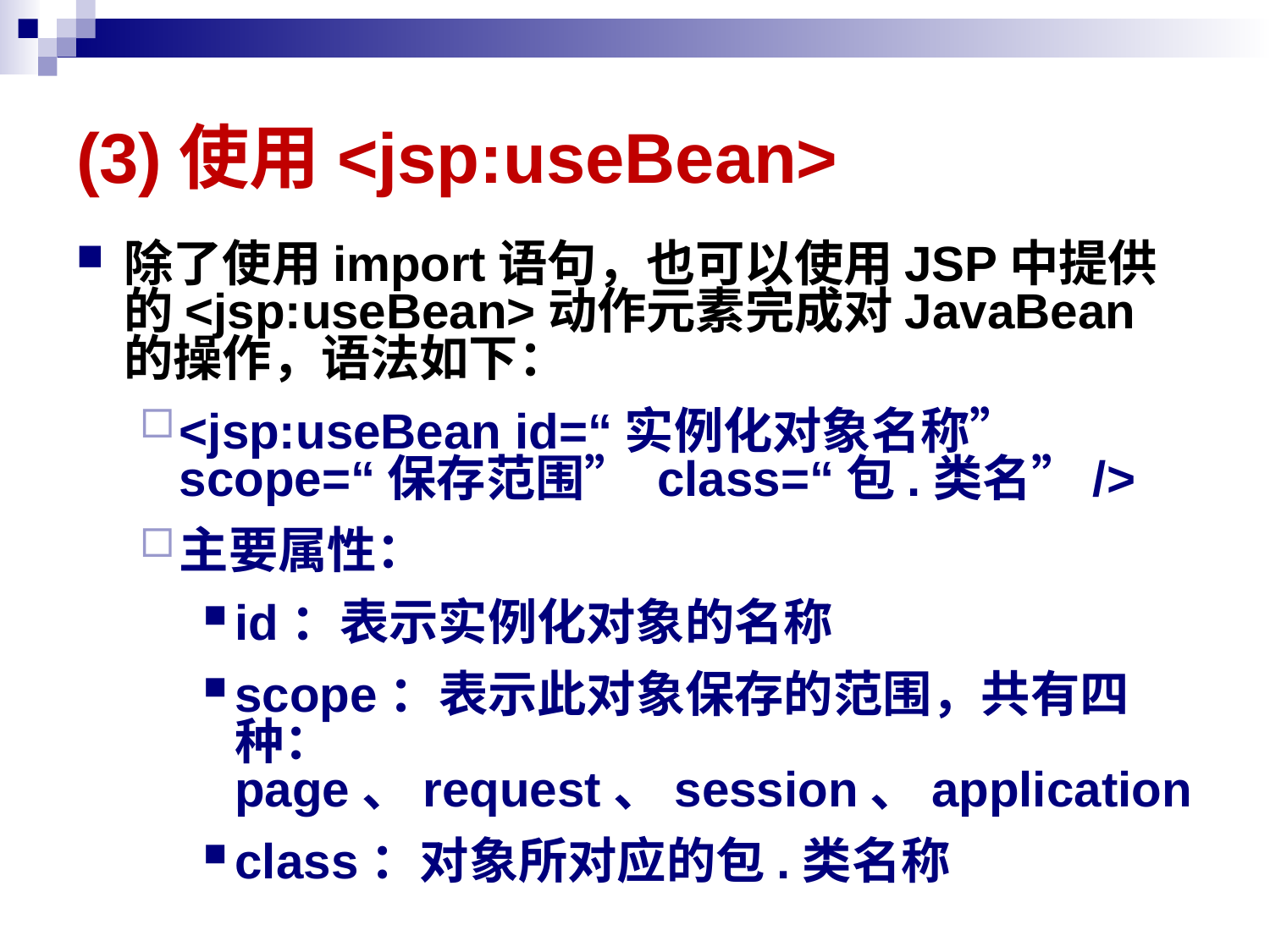

# (3)使用<jsp:useBean>
除了使用import语句，也可以使用JSP中提供的<jsp:useBean>动作元素完成对JavaBean的操作，语法如下：
<jsp:useBean id=“实例化对象名称” scope=“保存范围” class=“包.类名”/>
主要属性：
id：表示实例化对象的名称
scope：表示此对象保存的范围，共有四种：page、request、session、application
class：对象所对应的包.类名称
10